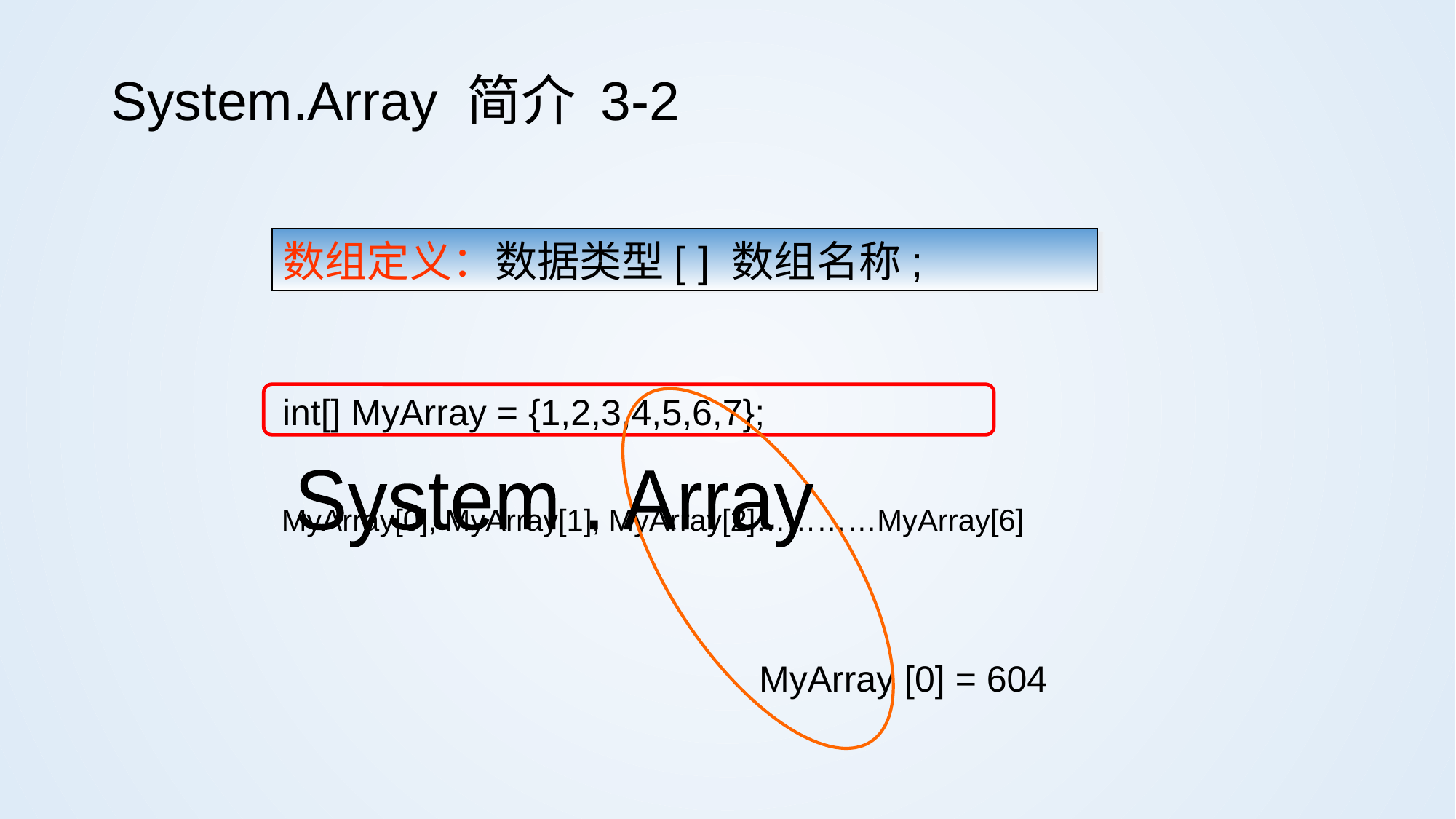

# System.Array 简介 3-2
数组定义：数据类型[ ] 数组名称;
int[] MyArray = {1,2,3,4,5,6,7};

System . Array

MyArray[0], MyArray[1], MyArray[2]…………MyArray[6]
MyArray [0] = 604